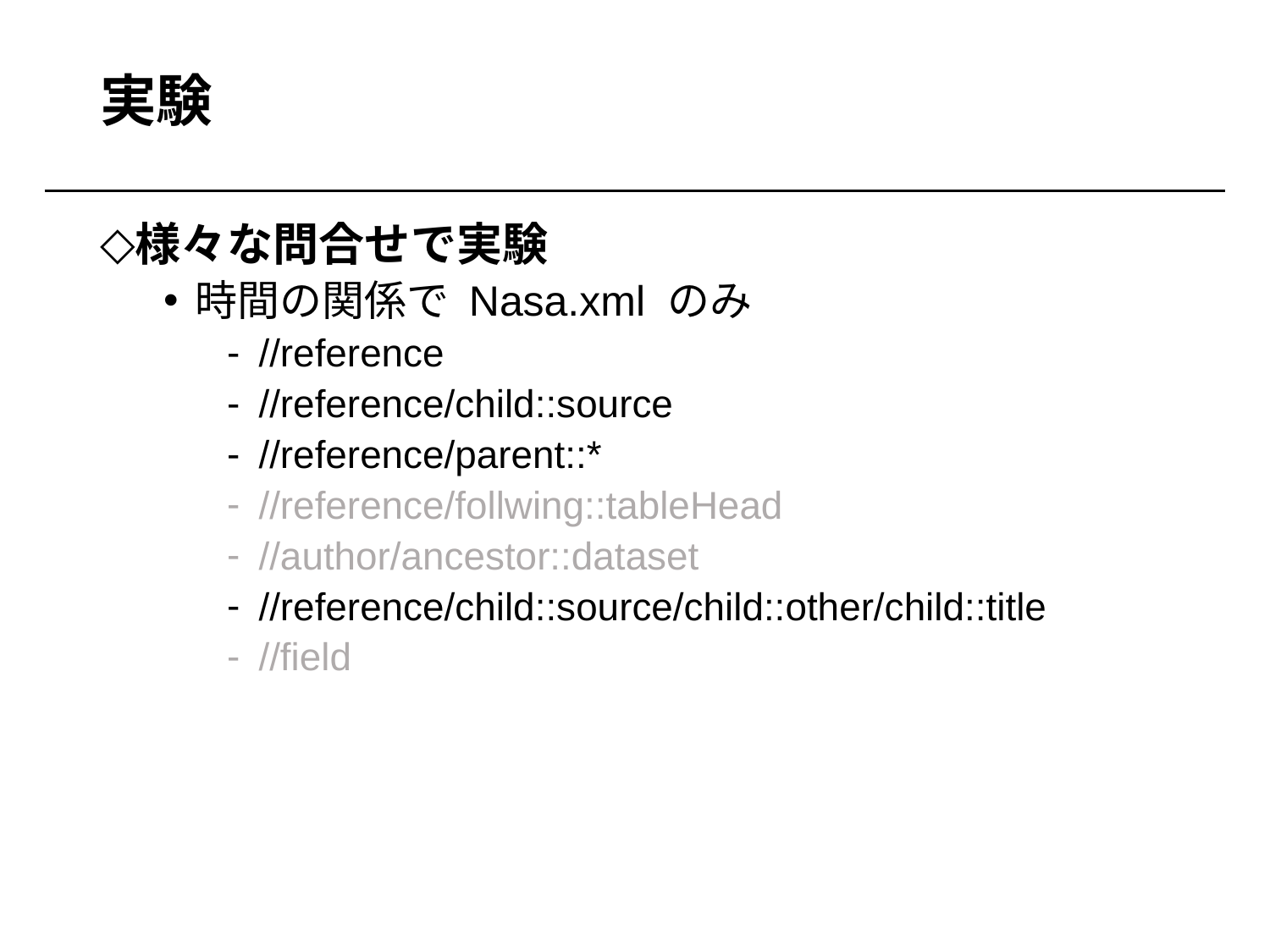

# 実験
様々な問合せで実験
時間の関係で Nasa.xml のみ
//reference
//reference/child::source
//reference/parent::*
//reference/follwing::tableHead
//author/ancestor::dataset
//reference/child::source/child::other/child::title
//field